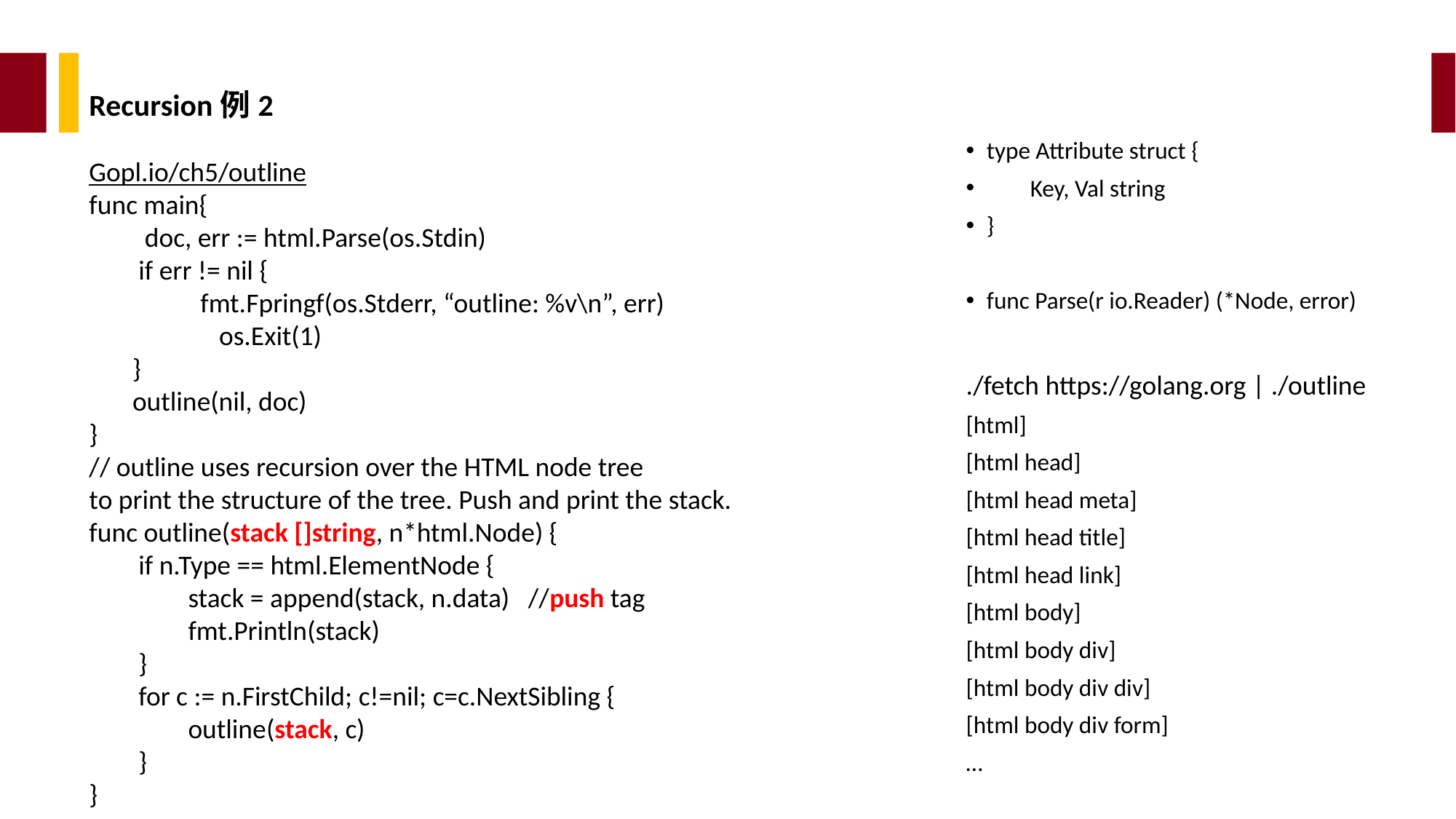

Recursion例2

Gopl.io/ch5/outline
func main{
         doc, err := html.Parse(os.Stdin)
        if err != nil {
                  fmt.Fpringf(os.Stderr, “outline: %v\n”, err)
                     os.Exit(1)
       }
       outline(nil, doc)
}
// outline uses recursion over the HTML node tree
to print the structure of the tree. Push and print the stack.
func outline(stack []string, n*html.Node) {
        if n.Type == html.ElementNode {
                stack = append(stack, n.data)   //push tag
                fmt.Println(stack)
        }
        for c := n.FirstChild; c!=nil; c=c.NextSibling {
                outline(stack, c)
        }
}
type Attribute struct {
        Key, Val string
}

func Parse(r io.Reader) (*Node, error)

./fetch https://golang.org | ./outline
[html]
[html head]
[html head meta]
[html head title]
[html head link]
[html body]
[html body div]
[html body div div]
[html body div form]
…